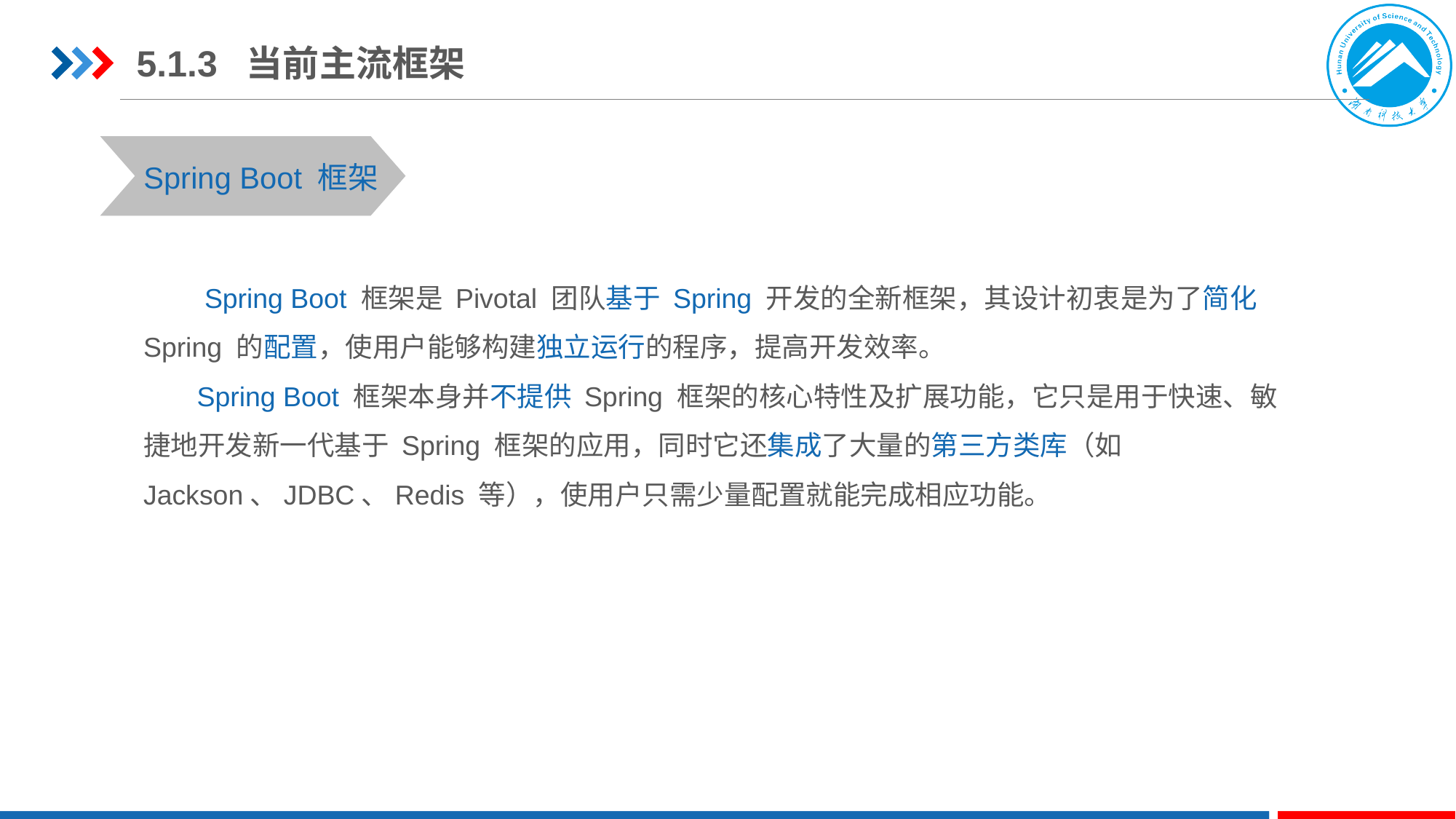

5.1.3  当前主流框架

Spring Boot 框架
        Spring Boot 框架是 Pivotal 团队基于 Spring 开发的全新框架，其设计初衷是为了简化 Spring 的配置，使用户能够构建独立运行的程序，提高开发效率。
       Spring Boot 框架本身并不提供 Spring 框架的核心特性及扩展功能，它只是用于快速、敏捷地开发新一代基于 Spring 框架的应用，同时它还集成了大量的第三方类库（如Jackson、JDBC、Redis 等），使用户只需少量配置就能完成相应功能。